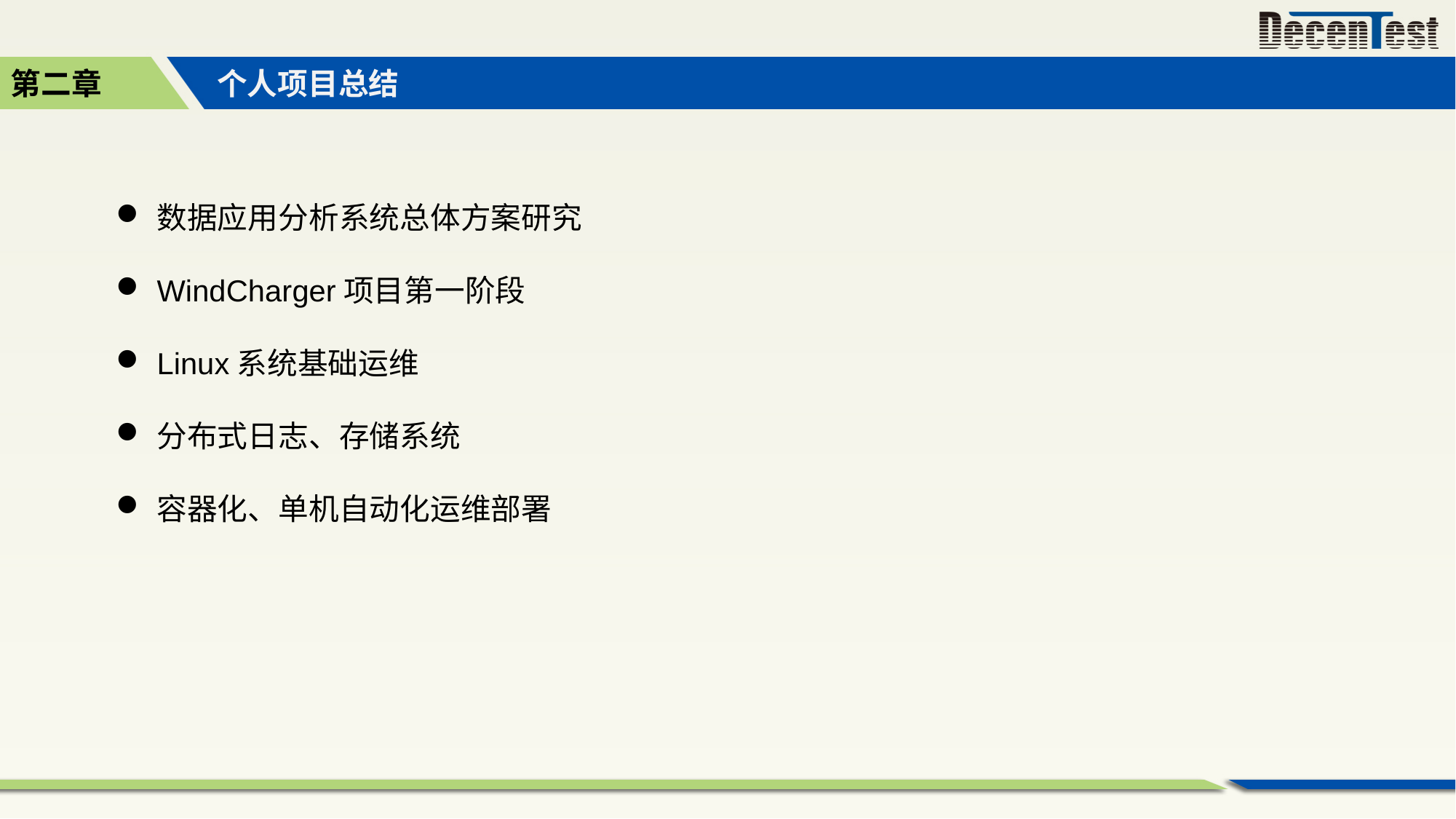

第二章
个人项目总结
数据应用分析系统总体方案研究
WindCharger项目第一阶段
Linux系统基础运维
分布式日志、存储系统
容器化、单机自动化运维部署

4